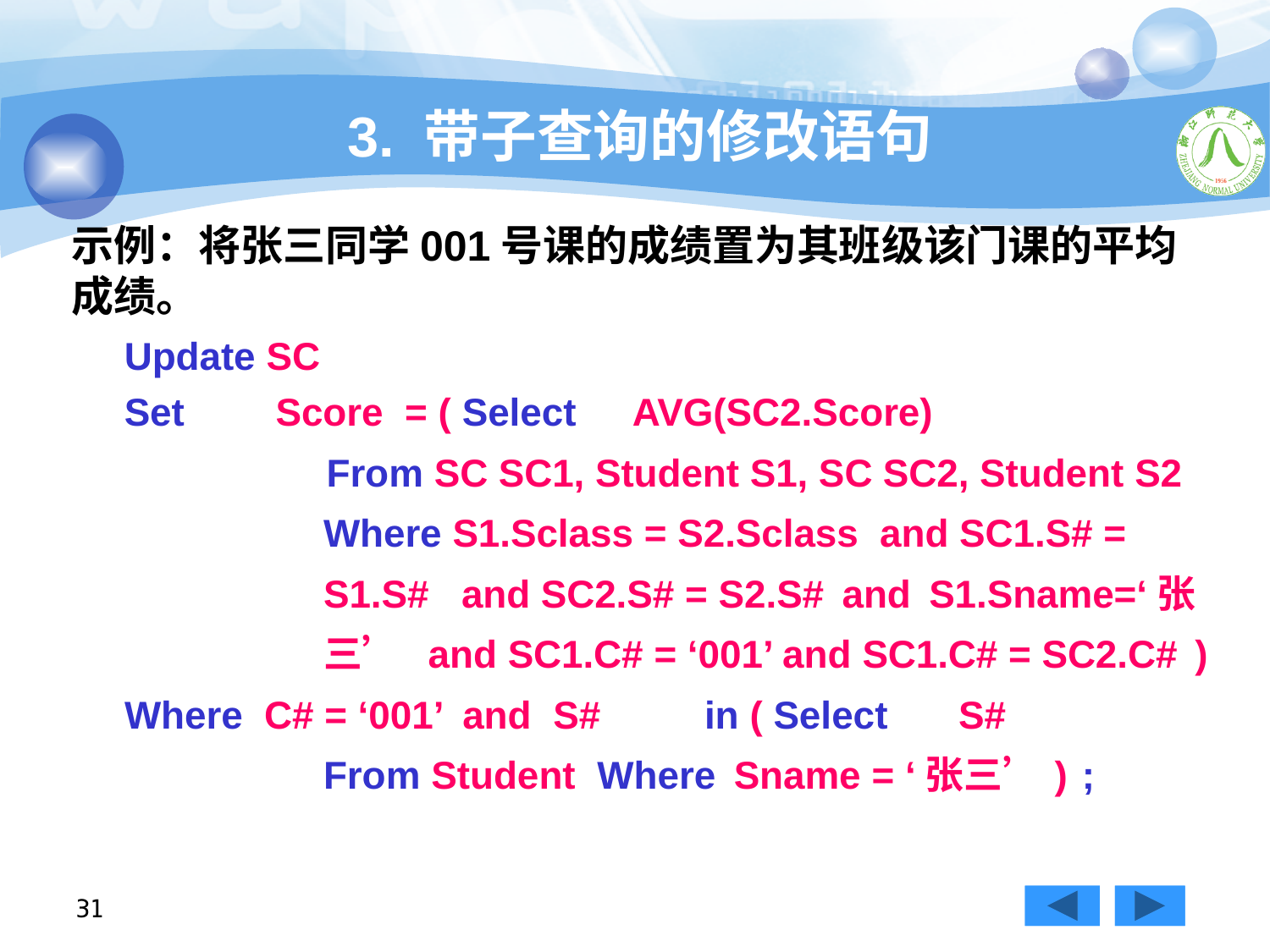

# 3. 带子查询的修改语句
示例：将张三同学001号课的成绩置为其班级该门课的平均成绩。
Update SC
Set	   Score  = ( Select	AVG(SC2.Score)
From SC SC1, Student S1, SC SC2, Student S2  Where S1.Sclass = S2.Sclass  and SC1.S# = S1.S#   and SC2.S# = S2.S# and S1.Sname=‘张三’  and SC1.C# = ‘001’ and SC1.C# = SC2.C# )
Where  C# = ‘001’ and  S#	in ( Select	S# From Student  Where Sname = ‘张三’) ;
31